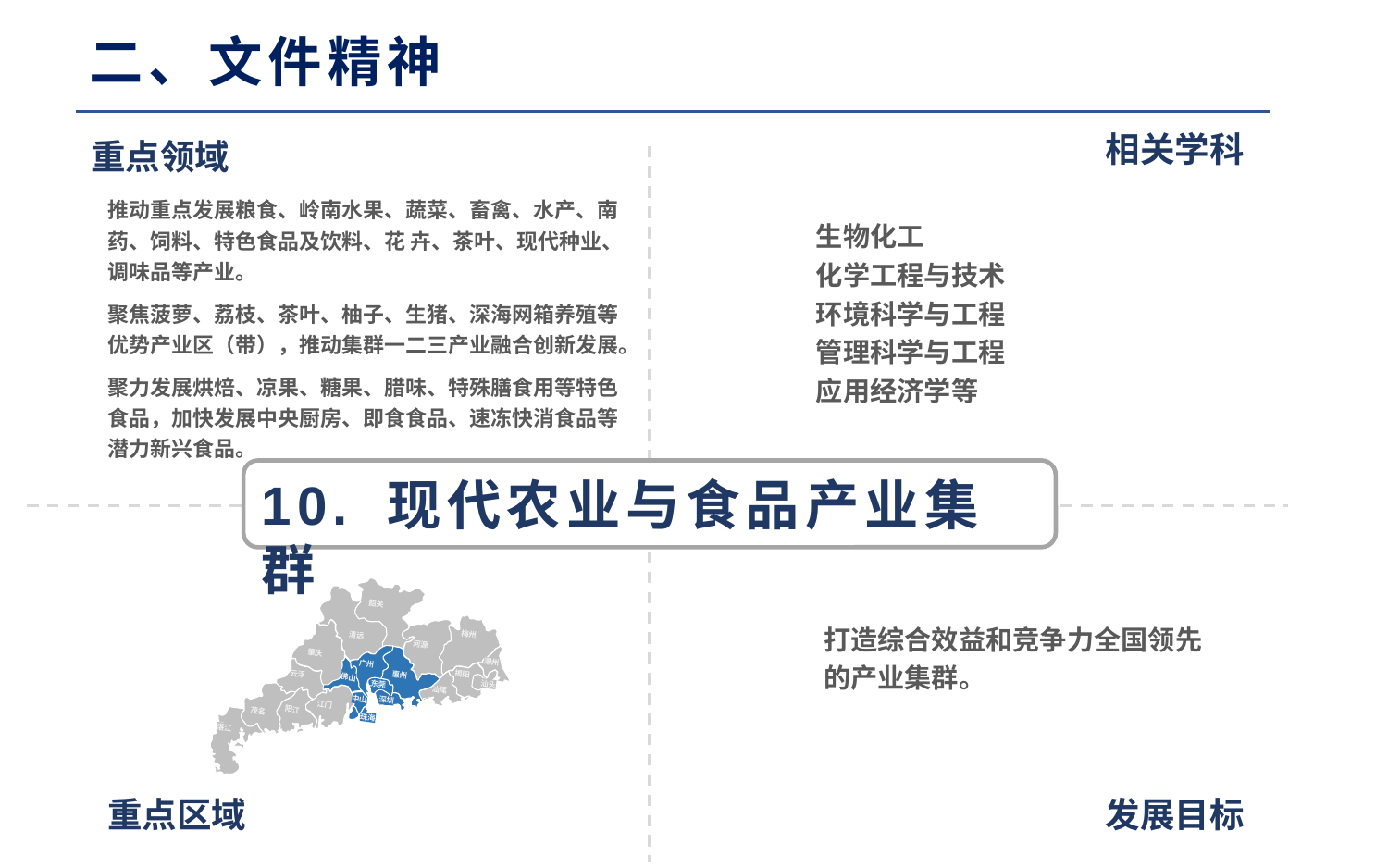

二、文件精神
相关学科
重点领域
推动重点发展粮食、岭南水果、蔬菜、畜禽、水产、南药、饲料、特色食品及饮料、花 卉、茶叶、现代种业、调味品等产业。
聚焦菠萝、荔枝、茶叶、柚子、生猪、深海网箱养殖等优势产业区（带），推动集群一二三产业融合创新发展。
聚力发展烘焙、凉果、糖果、腊味、特殊膳食用等特色食品，加快发展中央厨房、即食食品、速冻快消食品等潜力新兴食品。
生物化工
化学工程与技术
环境科学与工程
管理科学与工程
应用经济学等
10. 现代农业与食品产业集群

韶关

梅州

清远
河源
潮州

肇庆
揭阳
广州

汕头
惠州

汕尾
佛山
东莞
云浮

深圳

中山

江门
珠海
阳江
茂名

湛江
打造综合效益和竞争力全国领先的产业集群。
重点区域
发展目标